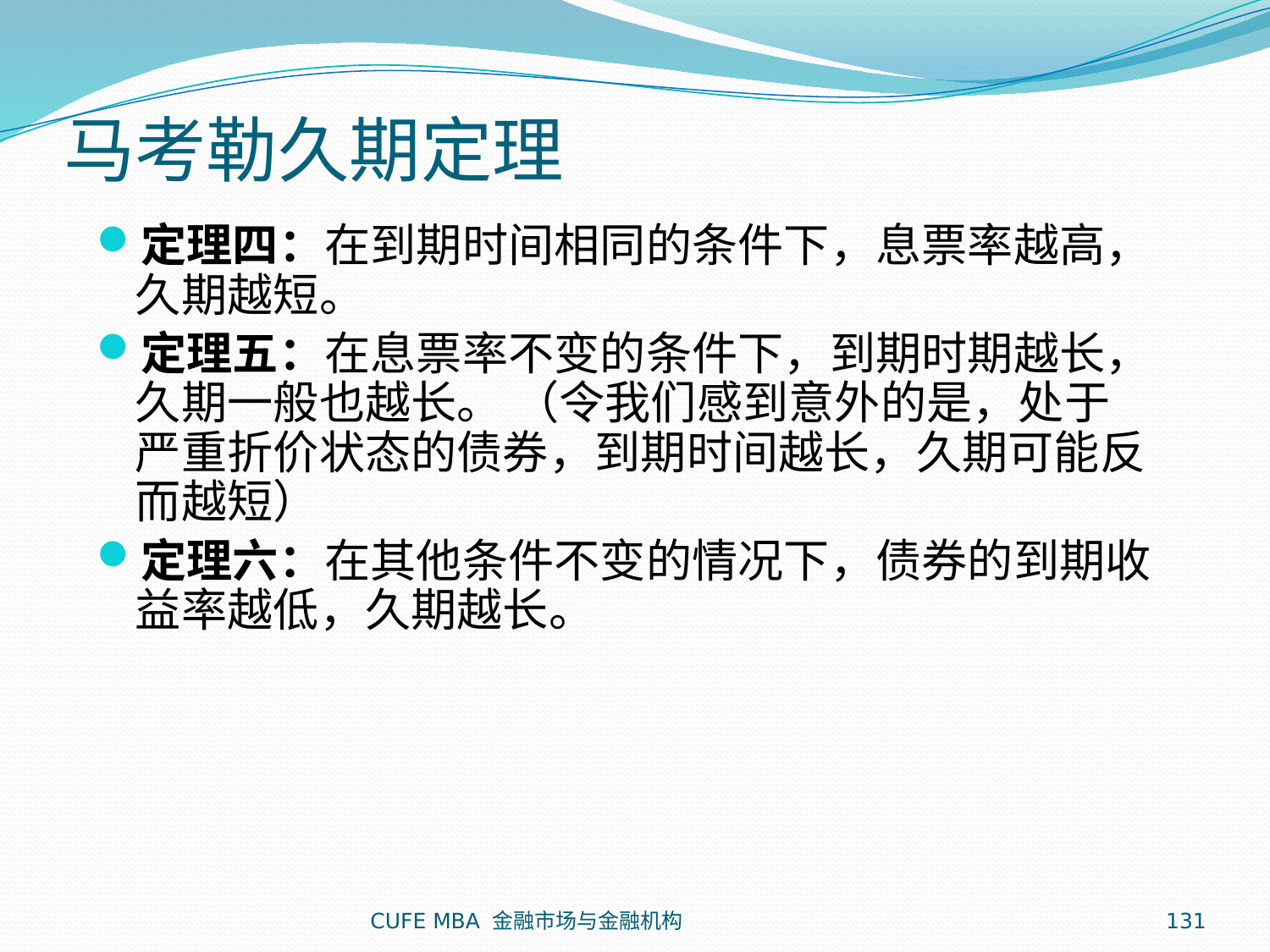

# 马考勒久期定理
定理四：在到期时间相同的条件下，息票率越高，久期越短。
定理五：在息票率不变的条件下，到期时期越长，久期一般也越长。 （令我们感到意外的是，处于严重折价状态的债券，到期时间越长，久期可能反而越短）
定理六：在其他条件不变的情况下，债券的到期收益率越低，久期越长。
CUFE MBA 金融市场与金融机构
131